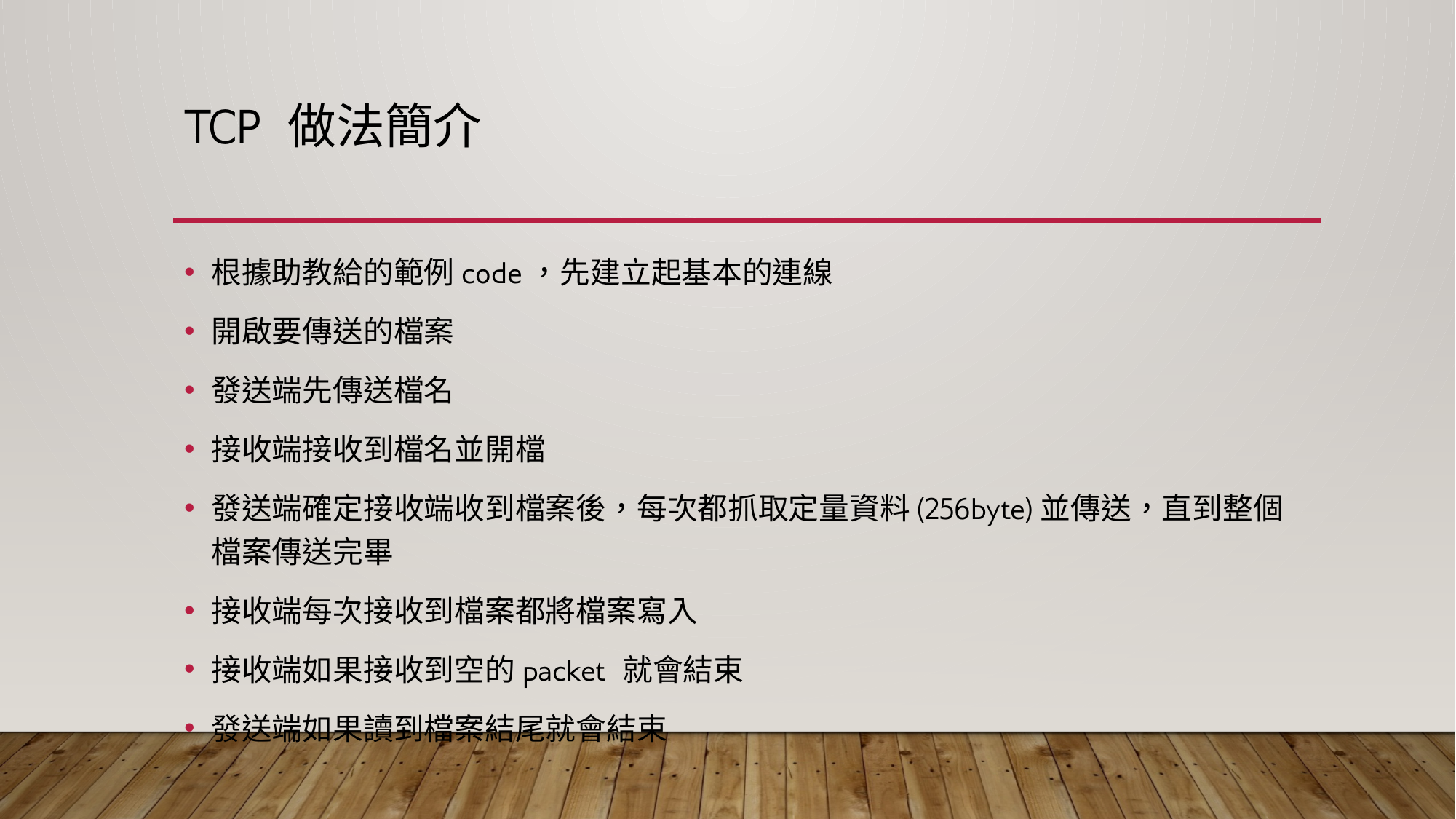

# TCP 做法簡介
根據助教給的範例code，先建立起基本的連線
開啟要傳送的檔案
發送端先傳送檔名
接收端接收到檔名並開檔
發送端確定接收端收到檔案後，每次都抓取定量資料(256byte)並傳送，直到整個檔案傳送完畢
接收端每次接收到檔案都將檔案寫入
接收端如果接收到空的packet 就會結束
發送端如果讀到檔案結尾就會結束